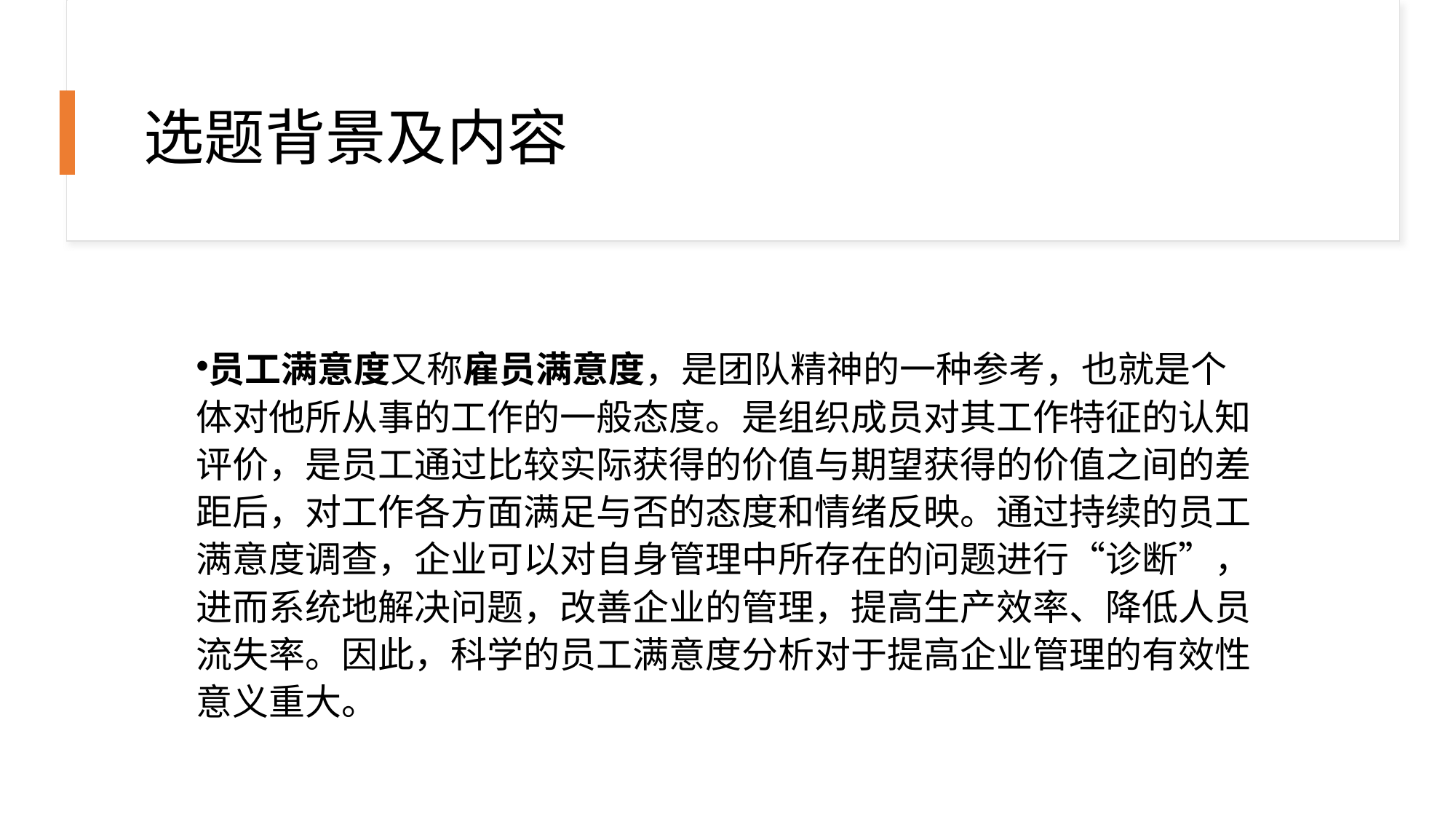

选题背景及内容

员工满意度又称雇员满意度，是团队精神的一种参考，也就是个体对他所从事的工作的一般态度。是组织成员对其工作特征的认知评价，是员工通过比较实际获得的价值与期望获得的价值之间的差距后，对工作各方面满足与否的态度和情绪反映。通过持续的员工满意度调查，企业可以对自身管理中所存在的问题进行“诊断”，进而系统地解决问题，改善企业的管理，提高生产效率、降低人员流失率。因此，科学的员工满意度分析对于提高企业管理的有效性意义重大。